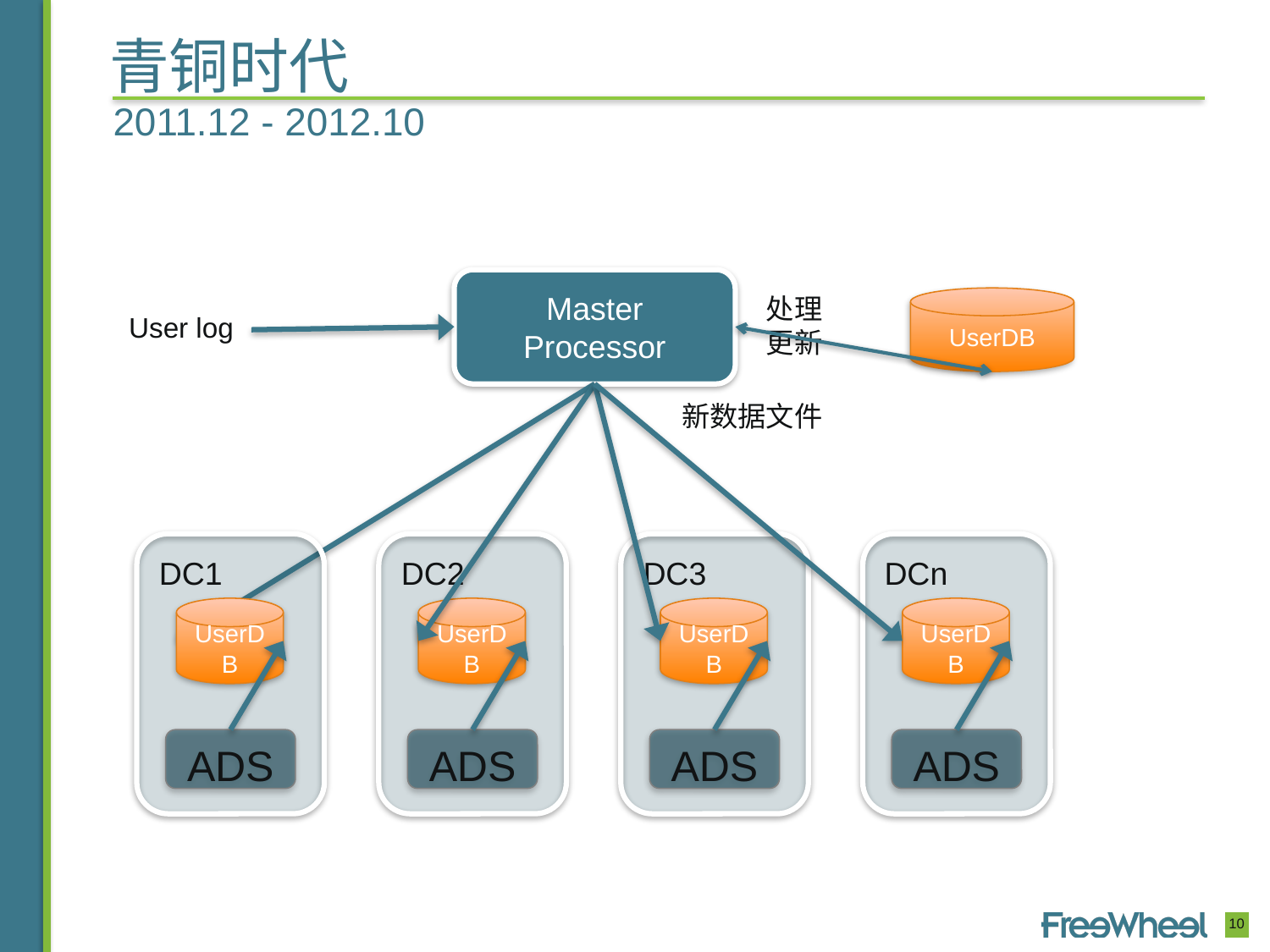

# 青铜时代
2011.12 - 2012.10

Master
Processor
处理
更新
UserDB
User log
新数据文件

DC1
UserDB
ADS

DC2
UserDB
ADS

DC3
UserDB
ADS

DCn
UserDB
ADS
10